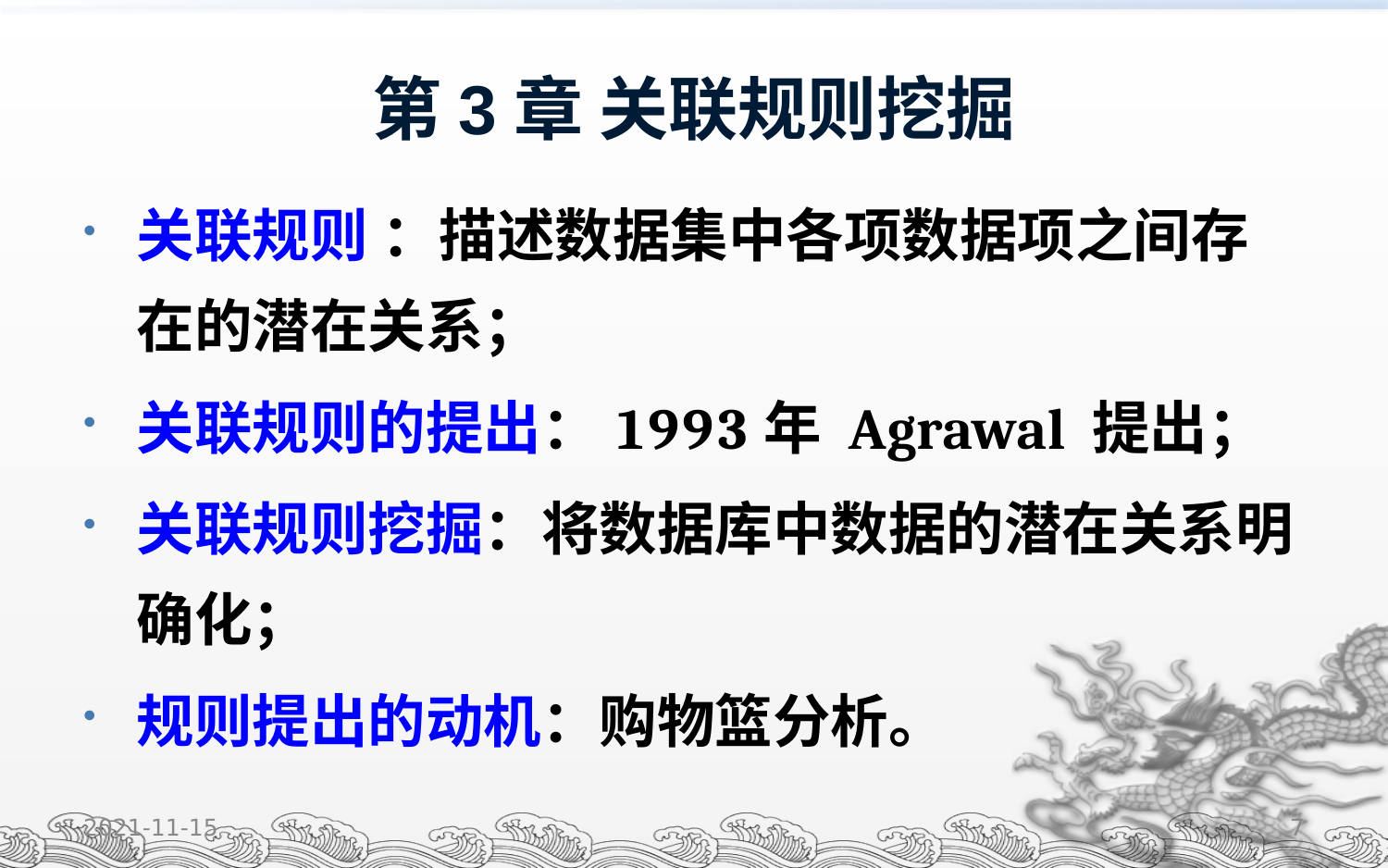

第3章 关联规则挖掘
关联规则 ：描述数据集中各项数据项之间存在的潜在关系；
关联规则的提出：1993年 Agrawal 提出；
关联规则挖掘：将数据库中数据的潜在关系明确化；
规则提出的动机：购物篮分析。
2021-11-15
7